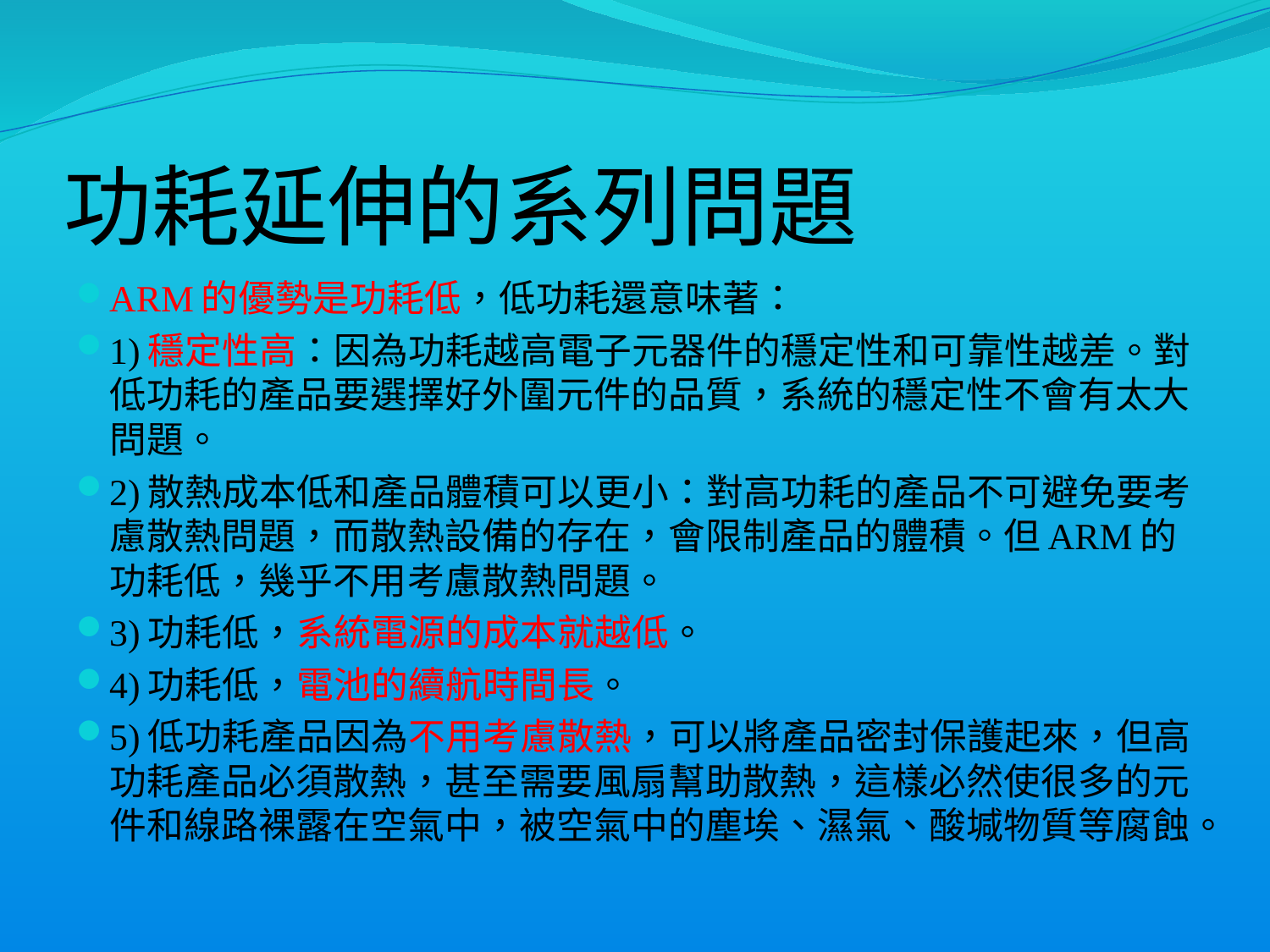

# 功耗延伸的系列問題
ARM的優勢是功耗低，低功耗還意味著：
1)穩定性高：因為功耗越高電子元器件的穩定性和可靠性越差。對低功耗的產品要選擇好外圍元件的品質，系統的穩定性不會有太大問題。
2)散熱成本低和產品體積可以更小：對高功耗的產品不可避免要考慮散熱問題，而散熱設備的存在，會限制產品的體積。但ARM的功耗低，幾乎不用考慮散熱問題。
3)功耗低，系統電源的成本就越低。
4)功耗低，電池的續航時間長。
5)低功耗產品因為不用考慮散熱，可以將產品密封保護起來，但高功耗產品必須散熱，甚至需要風扇幫助散熱，這樣必然使很多的元件和線路裸露在空氣中，被空氣中的塵埃、濕氣、酸堿物質等腐蝕。